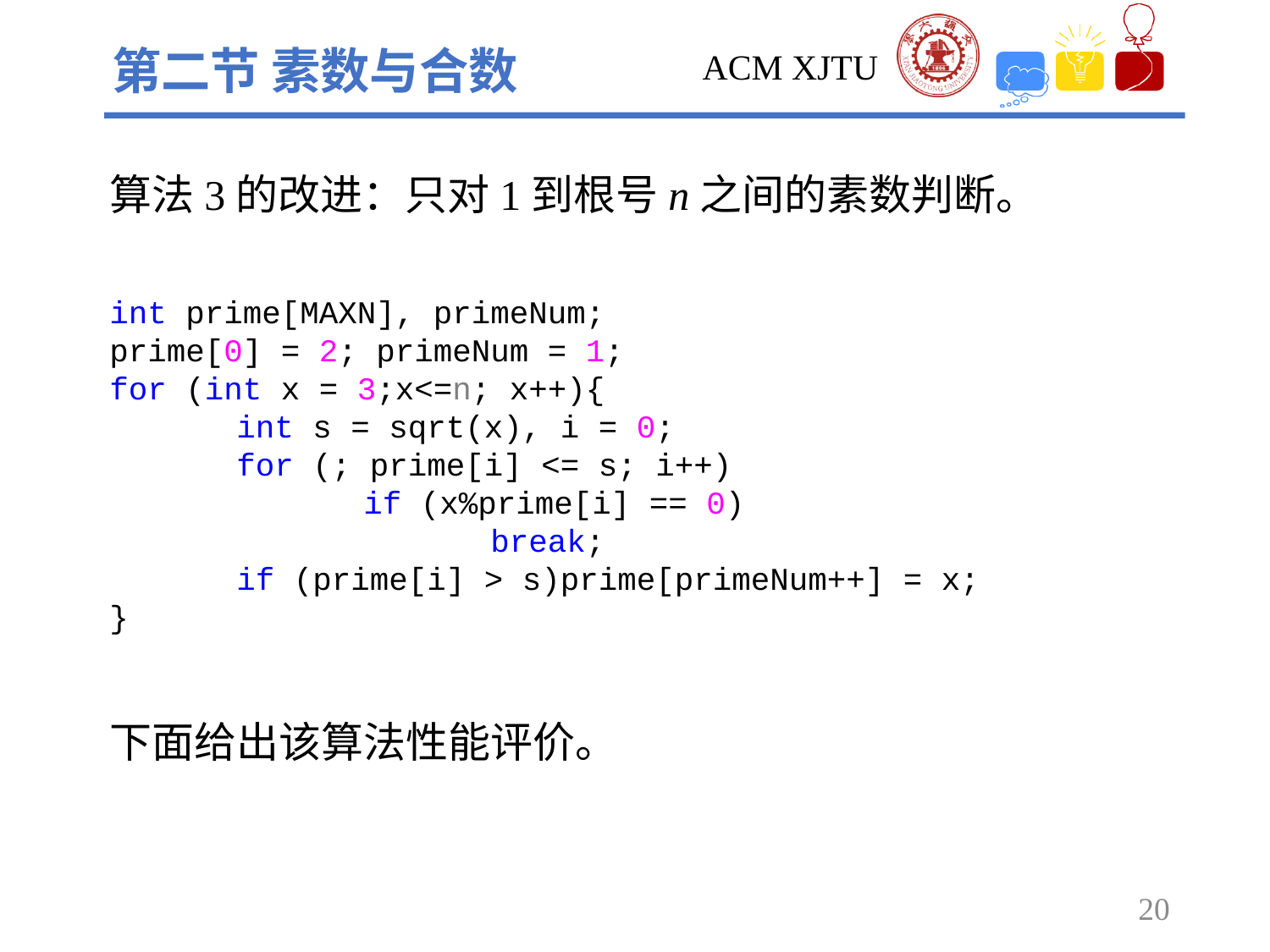

第二节 素数与合数
算法3的改进：只对1到根号n之间的素数判断。
int prime[MAXN], primeNum;
prime[0] = 2; primeNum = 1;
for (int x = 3;x<=n; x++){
	int s = sqrt(x), i = 0;
	for (; prime[i] <= s; i++)
		if (x%prime[i] == 0)
			break;
	if (prime[i] > s)prime[primeNum++] = x;
}
下面给出该算法性能评价。
20